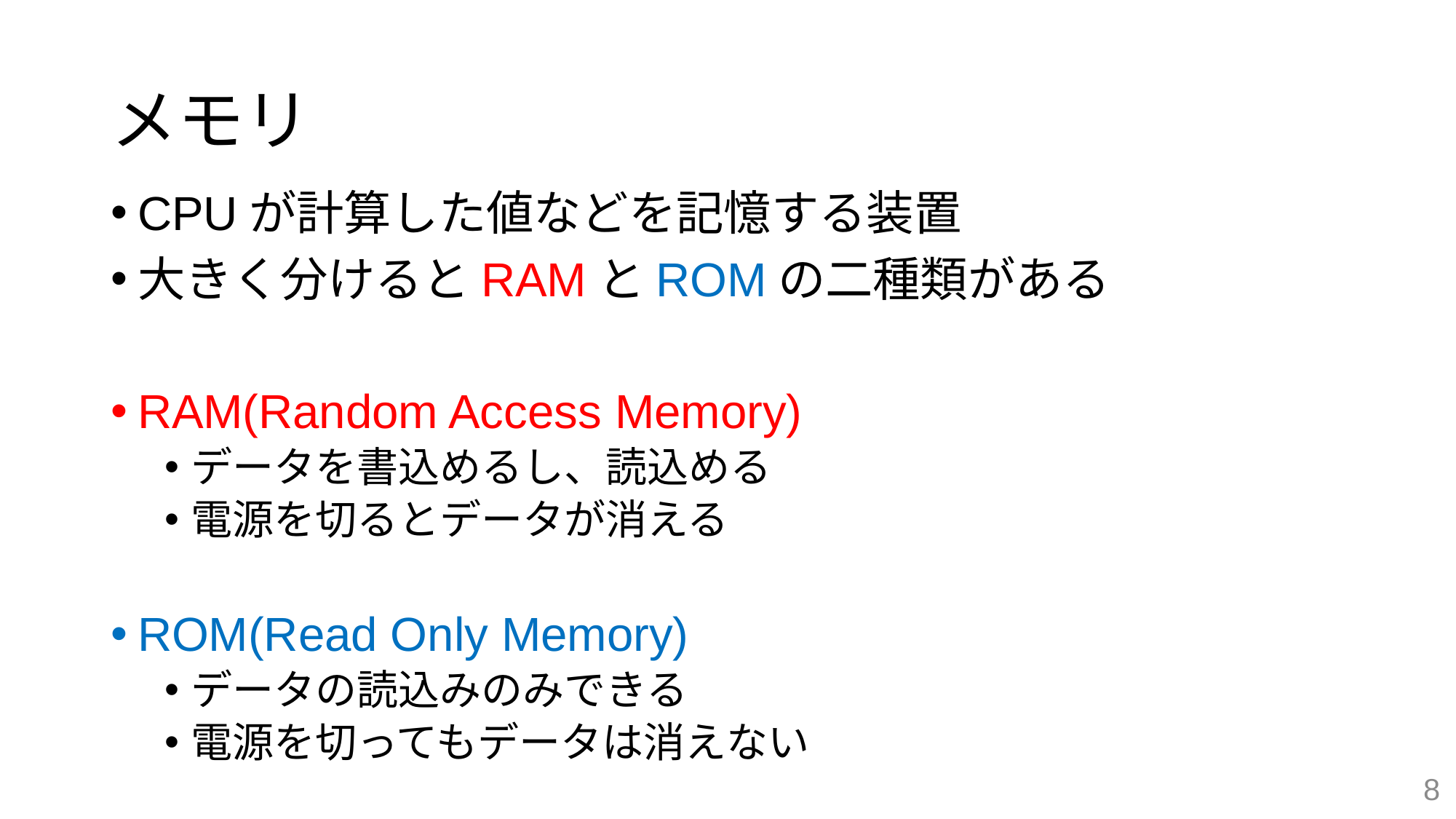

# メモリ
CPUが計算した値などを記憶する装置
大きく分けるとRAMとROMの二種類がある

RAM(Random Access Memory)
データを書込めるし、読込める
電源を切るとデータが消える

ROM(Read Only Memory)
データの読込みのみできる
電源を切ってもデータは消えない
8